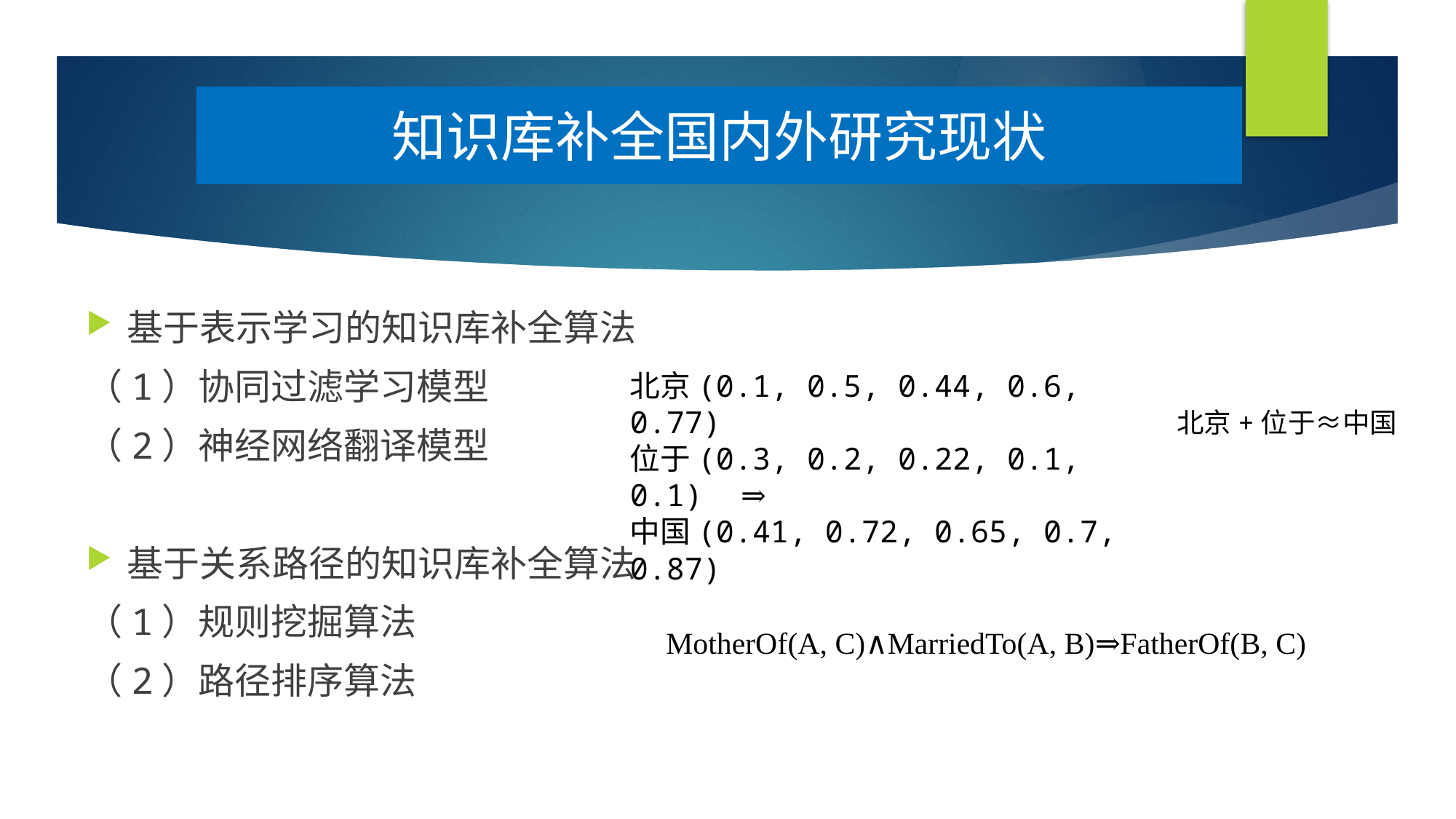

# 知识库补全国内外研究现状
基于表示学习的知识库补全算法
（1）协同过滤学习模型
（2）神经网络翻译模型

基于关系路径的知识库补全算法
（1）规则挖掘算法
（2）路径排序算法
北京(0.1, 0.5, 0.44, 0.6, 0.77)
位于(0.3, 0.2, 0.22, 0.1, 0.1)     ⇒
中国(0.41, 0.72, 0.65, 0.7, 0.87)
北京+位于≈中国
MotherOf(A, C)∧MarriedTo(A, B)⇒FatherOf(B, C)